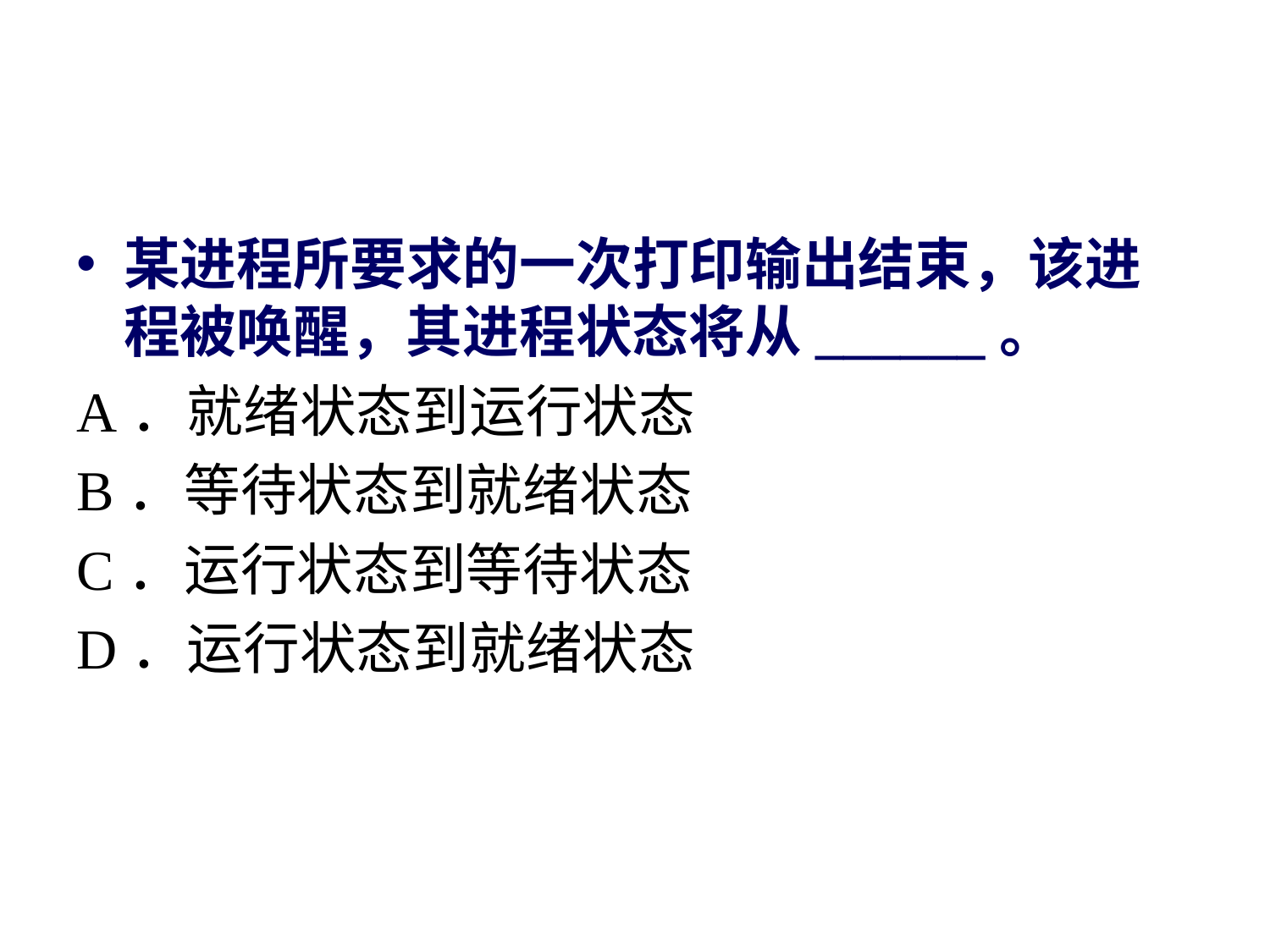

#
某进程所要求的一次打印输出结束，该进程被唤醒，其进程状态将从______。
A．就绪状态到运行状态
B．等待状态到就绪状态
C．运行状态到等待状态
D．运行状态到就绪状态